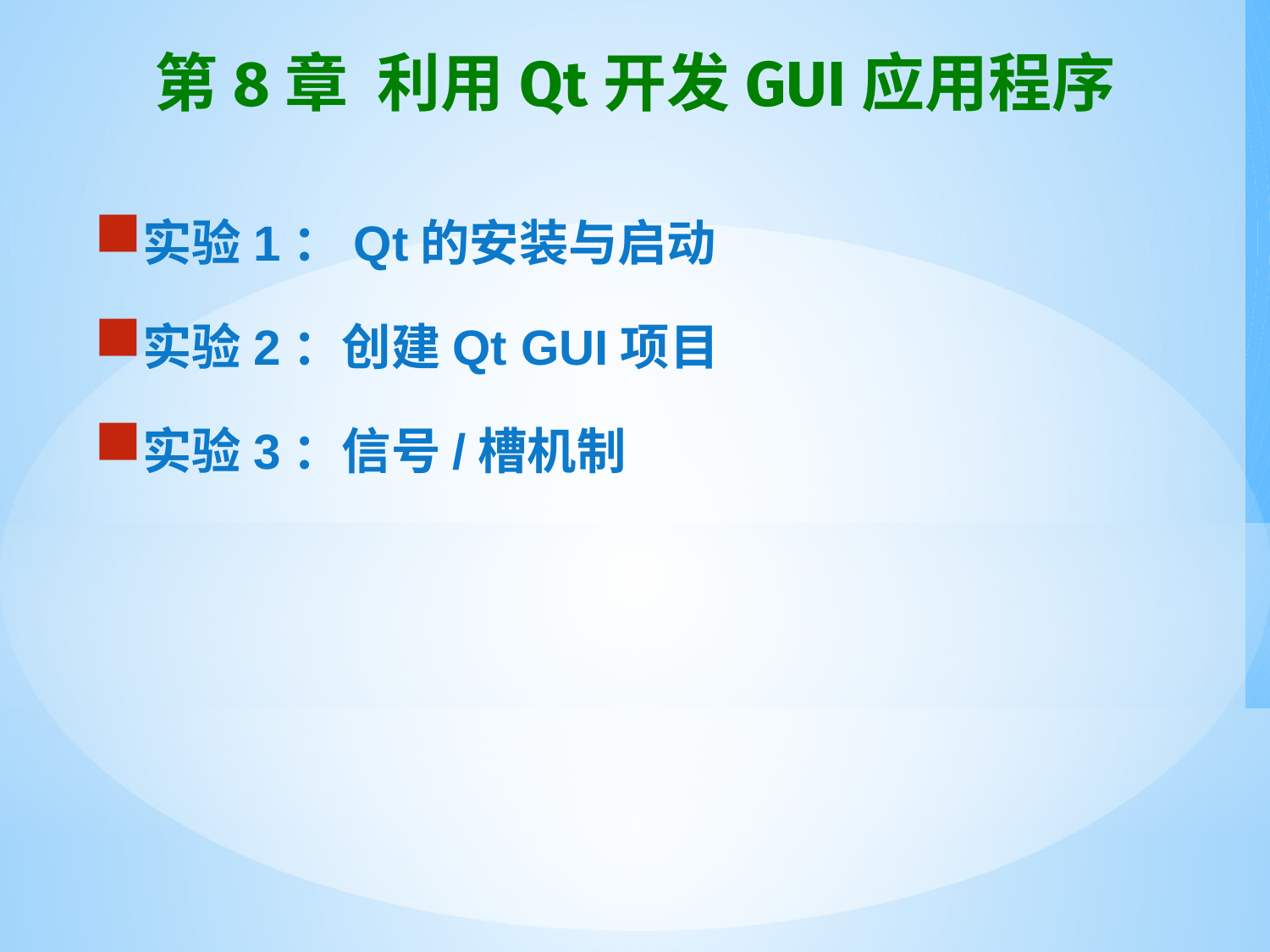

# 第8章  利用Qt开发GUI应用程序
实验1：Qt的安装与启动
实验2：创建Qt GUI项目
实验3：信号/槽机制